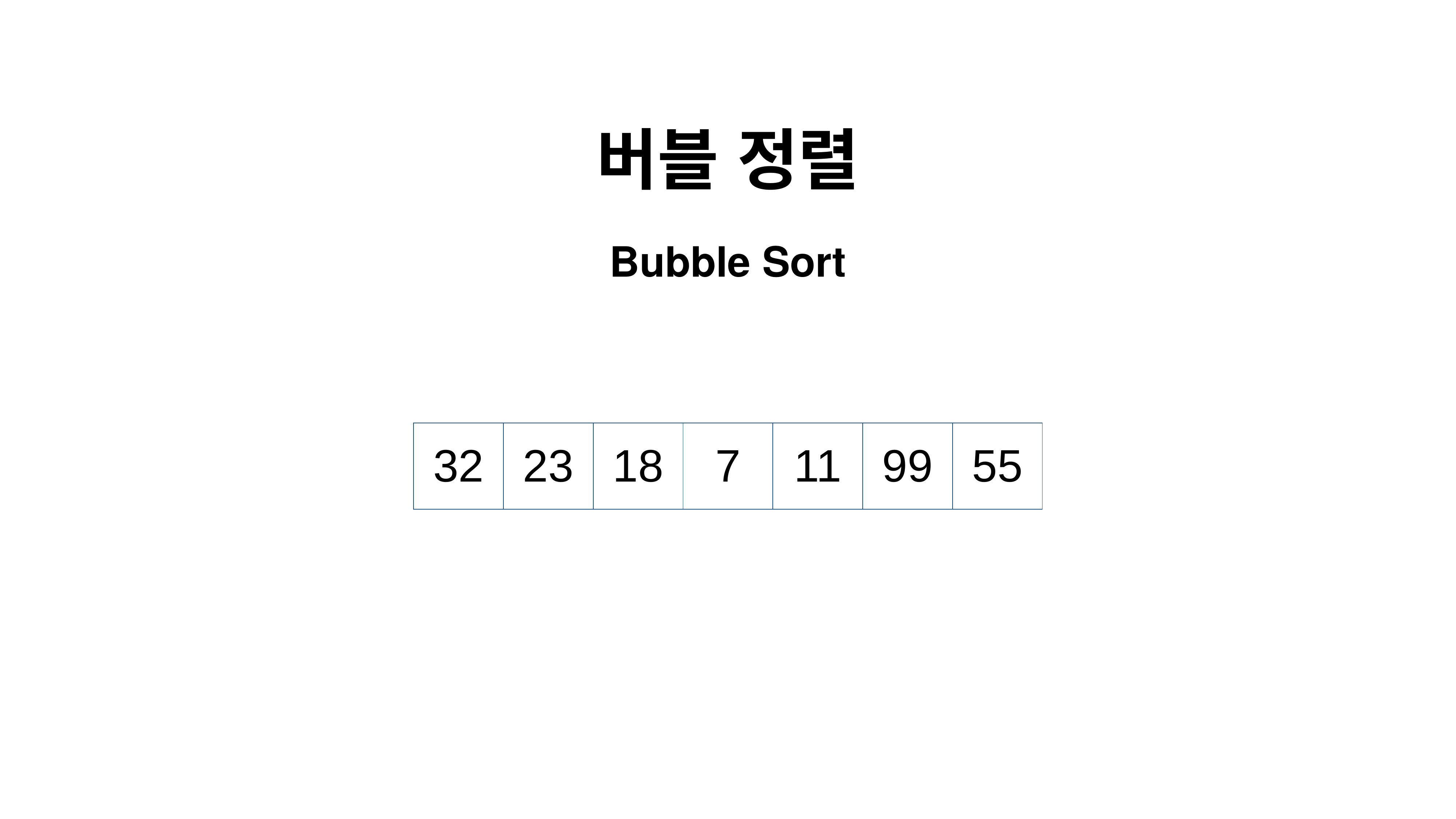

버블 정렬
Bubble Sort
| 32 | 23 | 18 | 7 | 11 | 99 | 55 |
| --- | --- | --- | --- | --- | --- | --- |